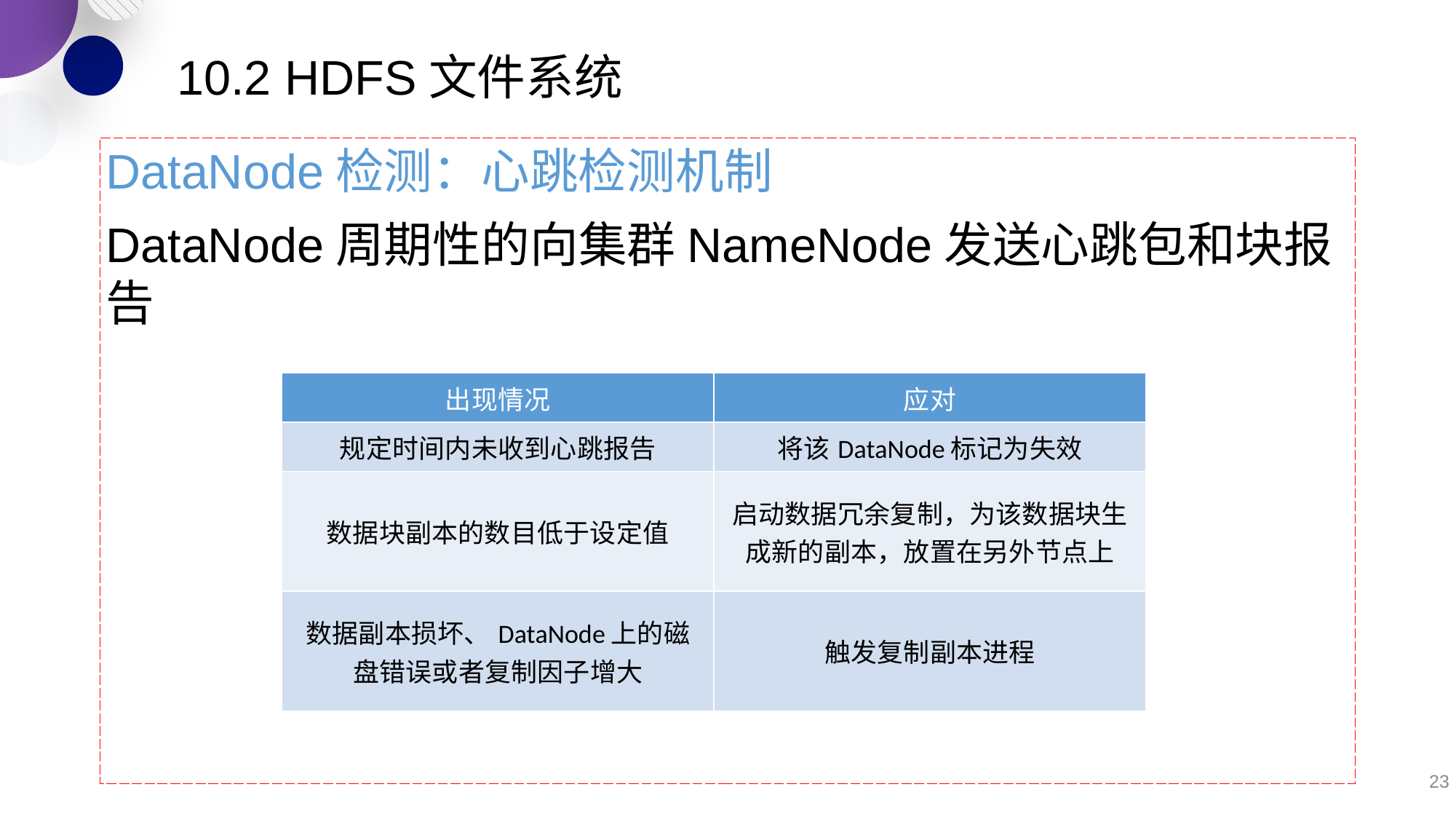

# 10.2 HDFS文件系统
DataNode检测：心跳检测机制
DataNode周期性的向集群NameNode发送心跳包和块报告

| 出现情况 | 应对 |
| --- | --- |
| 规定时间内未收到心跳报告 | 将该DataNode标记为失效 |
| 数据块副本的数目低于设定值 | 启动数据冗余复制，为该数据块生成新的副本，放置在另外节点上 |
| 数据副本损坏、DataNode上的磁盘错误或者复制因子增大 | 触发复制副本进程 |
23